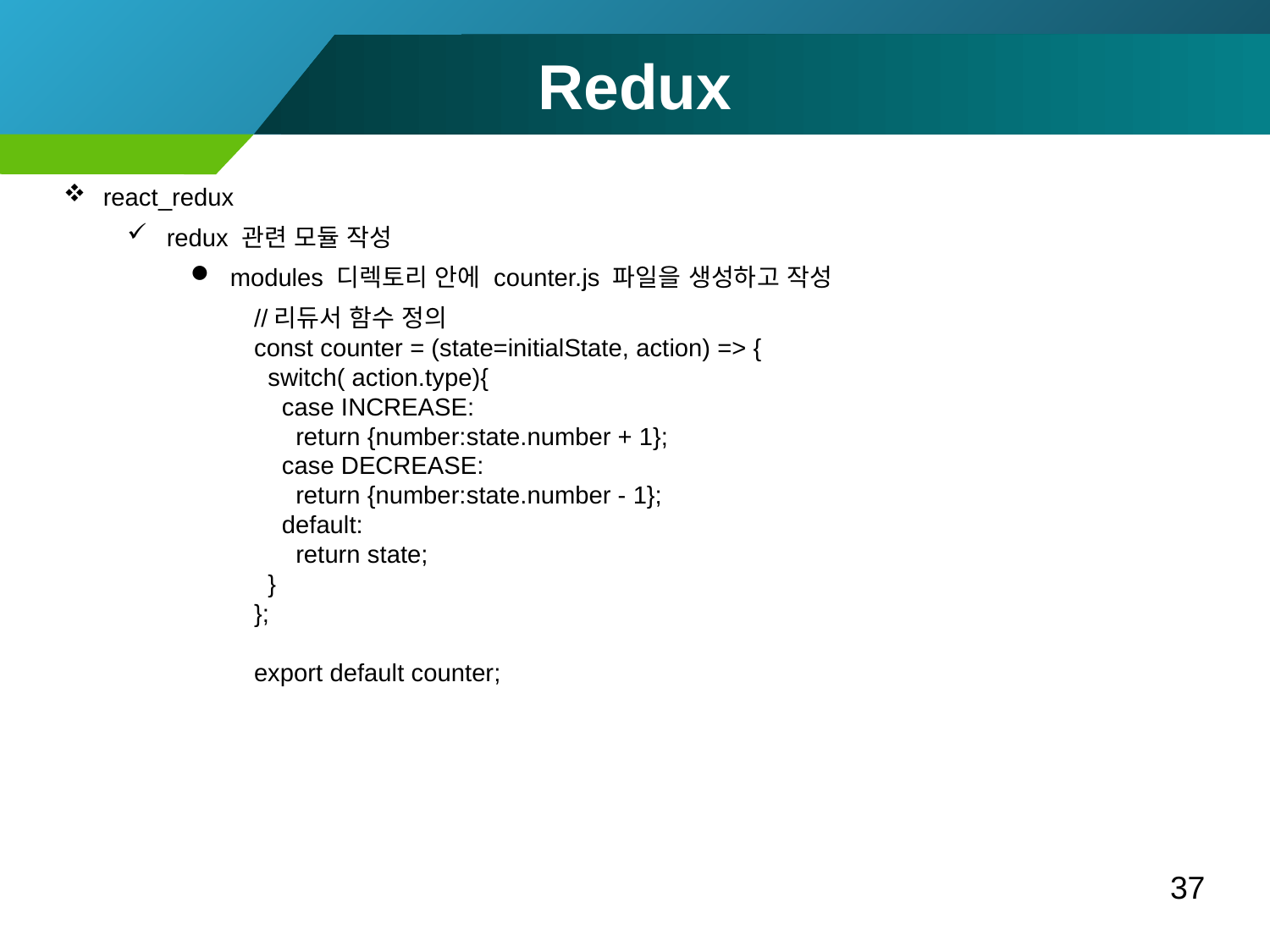

Redux
react_redux
redux 관련 모듈 작성
modules 디렉토리 안에 counter.js 파일을 생성하고 작성
//리듀서 함수 정의
const counter = (state=initialState, action) => {
  switch( action.type){
    case INCREASE:
      return {number:state.number + 1};
    case DECREASE:
      return {number:state.number - 1};
    default:
      return state;
  }
};

export default counter;
37